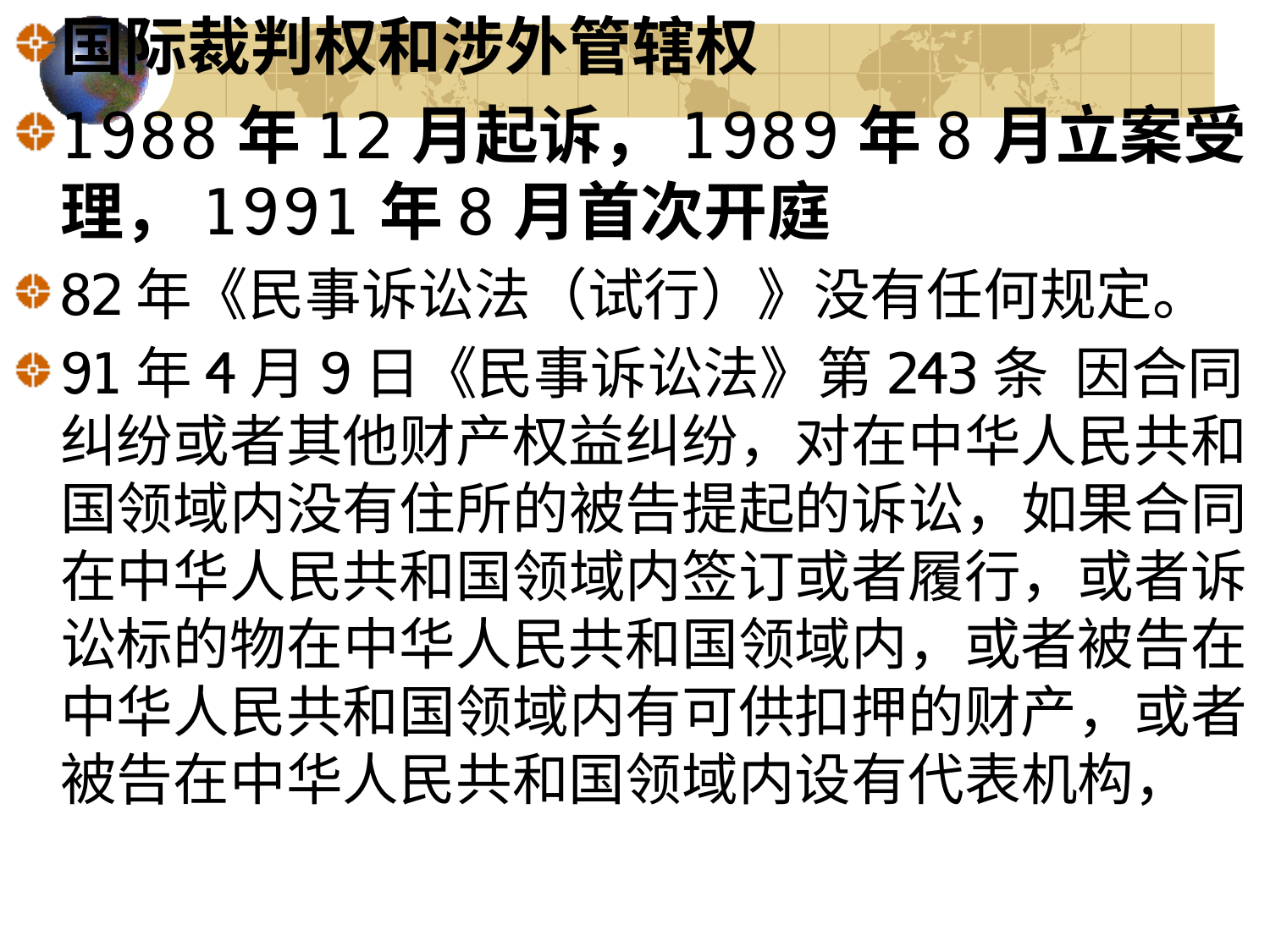

国际裁判权和涉外管辖权
1988年12月起诉，1989年8月立案受理，1991年8月首次开庭
82年《民事诉讼法（试行）》没有任何规定。
91年4月9日《民事诉讼法》第243条  因合同纠纷或者其他财产权益纠纷，对在中华人民共和国领域内没有住所的被告提起的诉讼，如果合同在中华人民共和国领域内签订或者履行，或者诉讼标的物在中华人民共和国领域内，或者被告在中华人民共和国领域内有可供扣押的财产，或者被告在中华人民共和国领域内设有代表机构，